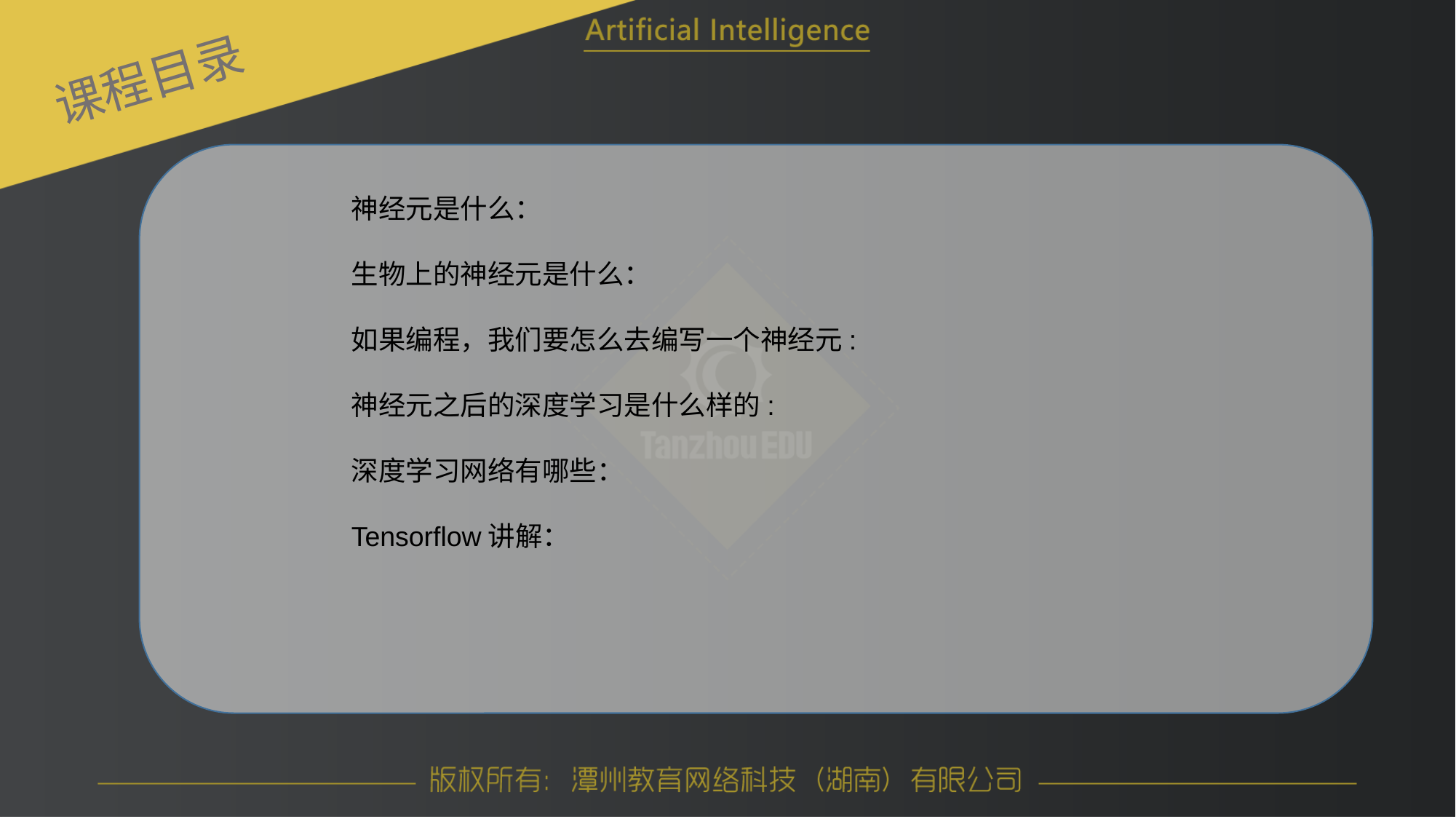

课程目录

神经元是什么：

生物上的神经元是什么：

如果编程，我们要怎么去编写一个神经元:

神经元之后的深度学习是什么样的:

深度学习网络有哪些：

Tensorflow讲解：